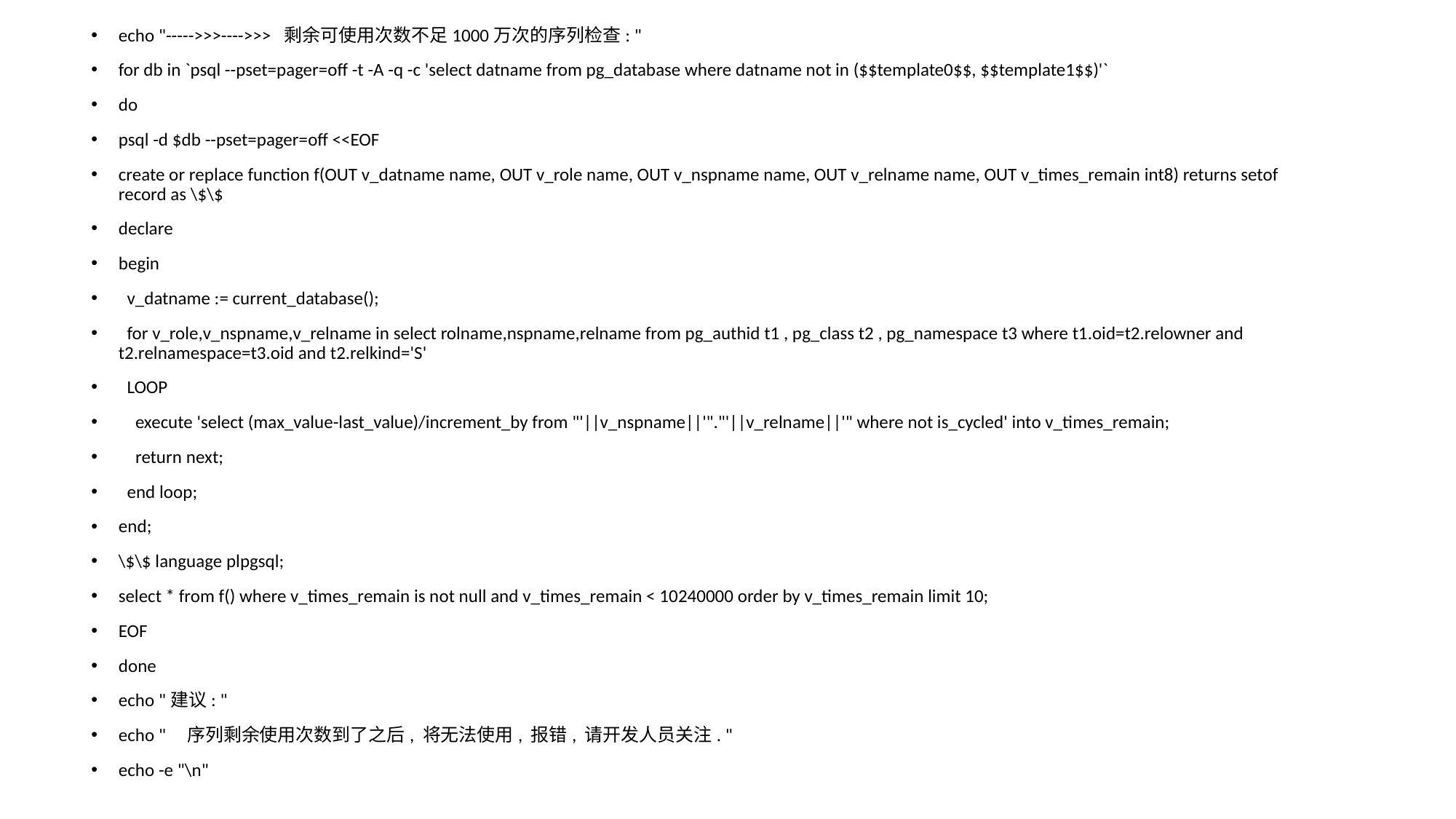

echo "----->>>---->>>  剩余可使用次数不足1000万次的序列检查: "
for db in `psql --pset=pager=off -t -A -q -c 'select datname from pg_database where datname not in ($$template0$$, $$template1$$)'`
do
psql -d $db --pset=pager=off <<EOF
create or replace function f(OUT v_datname name, OUT v_role name, OUT v_nspname name, OUT v_relname name, OUT v_times_remain int8) returns setof record as \$\$
declare
begin
  v_datname := current_database();
  for v_role,v_nspname,v_relname in select rolname,nspname,relname from pg_authid t1 , pg_class t2 , pg_namespace t3 where t1.oid=t2.relowner and t2.relnamespace=t3.oid and t2.relkind='S'
  LOOP
    execute 'select (max_value-last_value)/increment_by from "'||v_nspname||'"."'||v_relname||'" where not is_cycled' into v_times_remain;
    return next;
  end loop;
end;
\$\$ language plpgsql;
select * from f() where v_times_remain is not null and v_times_remain < 10240000 order by v_times_remain limit 10;
EOF
done
echo "建议: "
echo "    序列剩余使用次数到了之后, 将无法使用, 报错, 请开发人员关注. "
echo -e "\n"